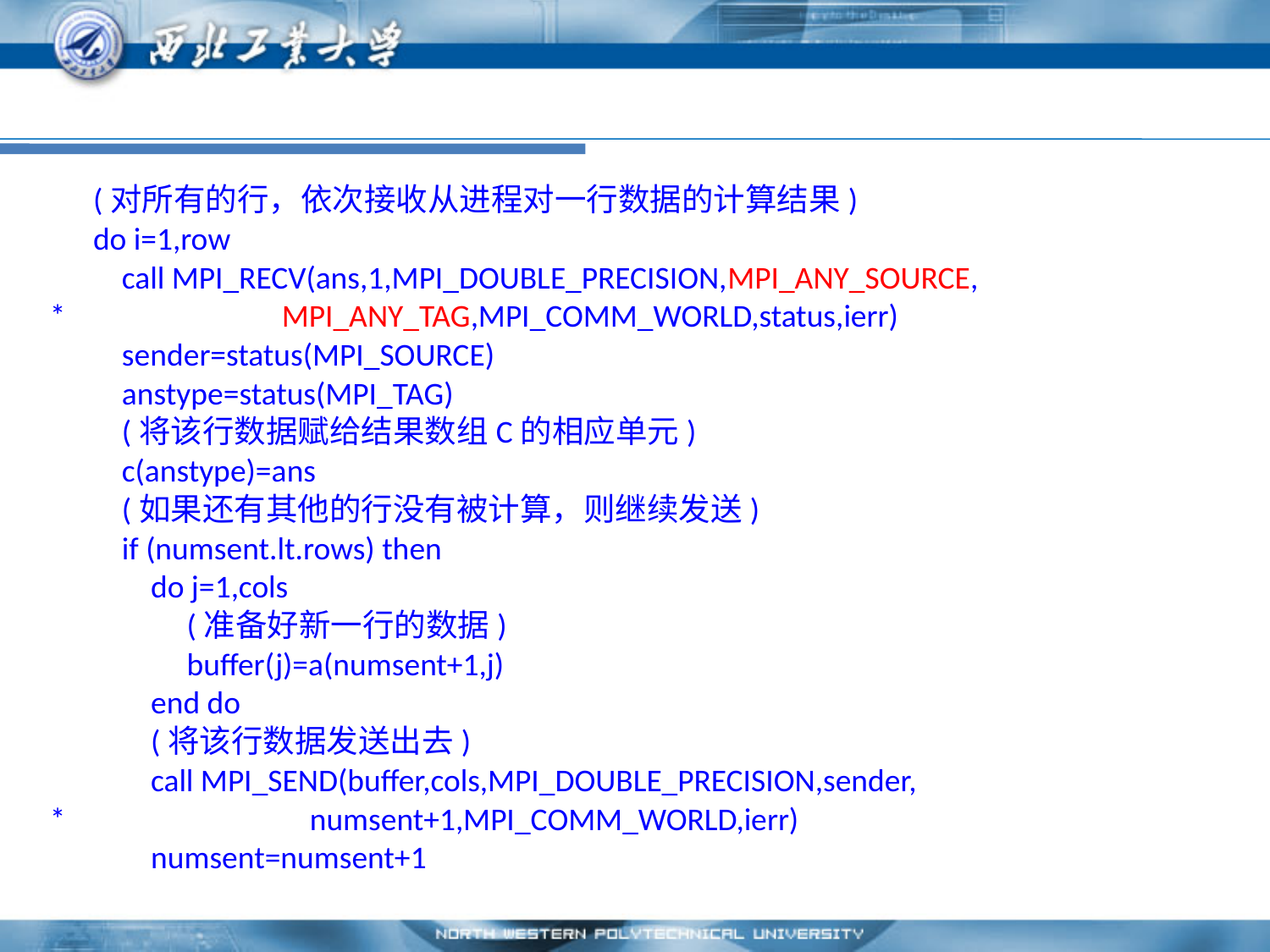

(对所有的行，依次接收从进程对一行数据的计算结果)
      do i=1,row
          call MPI_RECV(ans,1,MPI_DOUBLE_PRECISION,MPI_ANY_SOURCE,
*                              MPI_ANY_TAG,MPI_COMM_WORLD,status,ierr)
          sender=status(MPI_SOURCE)
          anstype=status(MPI_TAG)
          (将该行数据赋给结果数组C的相应单元)
          c(anstype)=ans
          (如果还有其他的行没有被计算，则继续发送)
          if (numsent.lt.rows) then
              do j=1,cols
                   (准备好新一行的数据)
                   buffer(j)=a(numsent+1,j)
              end do
              (将该行数据发送出去)
              call MPI_SEND(buffer,cols,MPI_DOUBLE_PRECISION,sender,
*                                  numsent+1,MPI_COMM_WORLD,ierr)
              numsent=numsent+1